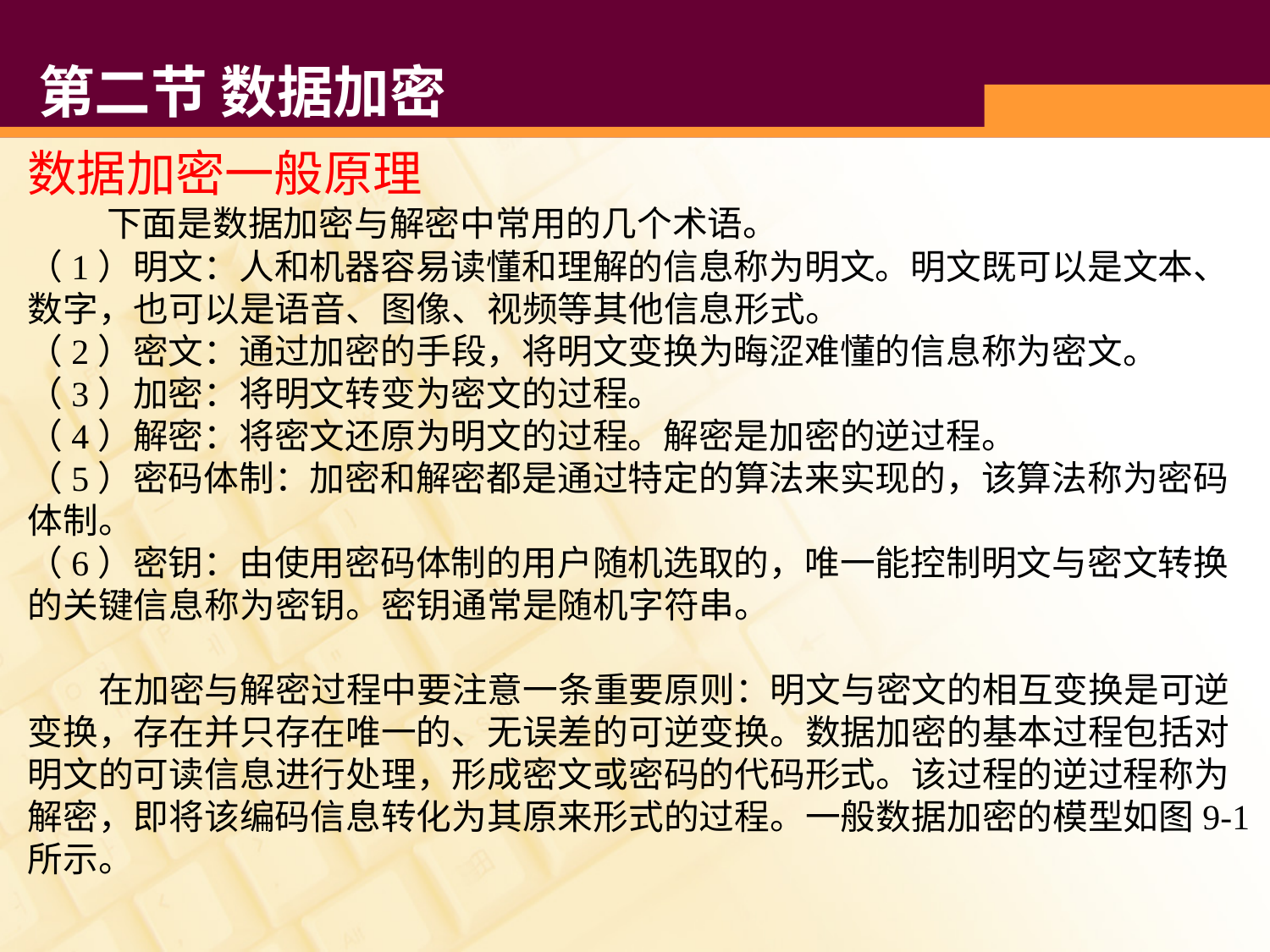

# 第二节 数据加密
数据加密一般原理
         下面是数据加密与解密中常用的几个术语。
（1）明文：人和机器容易读懂和理解的信息称为明文。明文既可以是文本、数字，也可以是语音、图像、视频等其他信息形式。
（2）密文：通过加密的手段，将明文变换为晦涩难懂的信息称为密文。
（3）加密：将明文转变为密文的过程。
（4）解密：将密文还原为明文的过程。解密是加密的逆过程。
（5）密码体制：加密和解密都是通过特定的算法来实现的，该算法称为密码体制。
（6）密钥：由使用密码体制的用户随机选取的，唯一能控制明文与密文转换的关键信息称为密钥。密钥通常是随机字符串。

        在加密与解密过程中要注意一条重要原则：明文与密文的相互变换是可逆变换，存在并只存在唯一的、无误差的可逆变换。数据加密的基本过程包括对明文的可读信息进行处理，形成密文或密码的代码形式。该过程的逆过程称为解密，即将该编码信息转化为其原来形式的过程。一般数据加密的模型如图9-1所示。